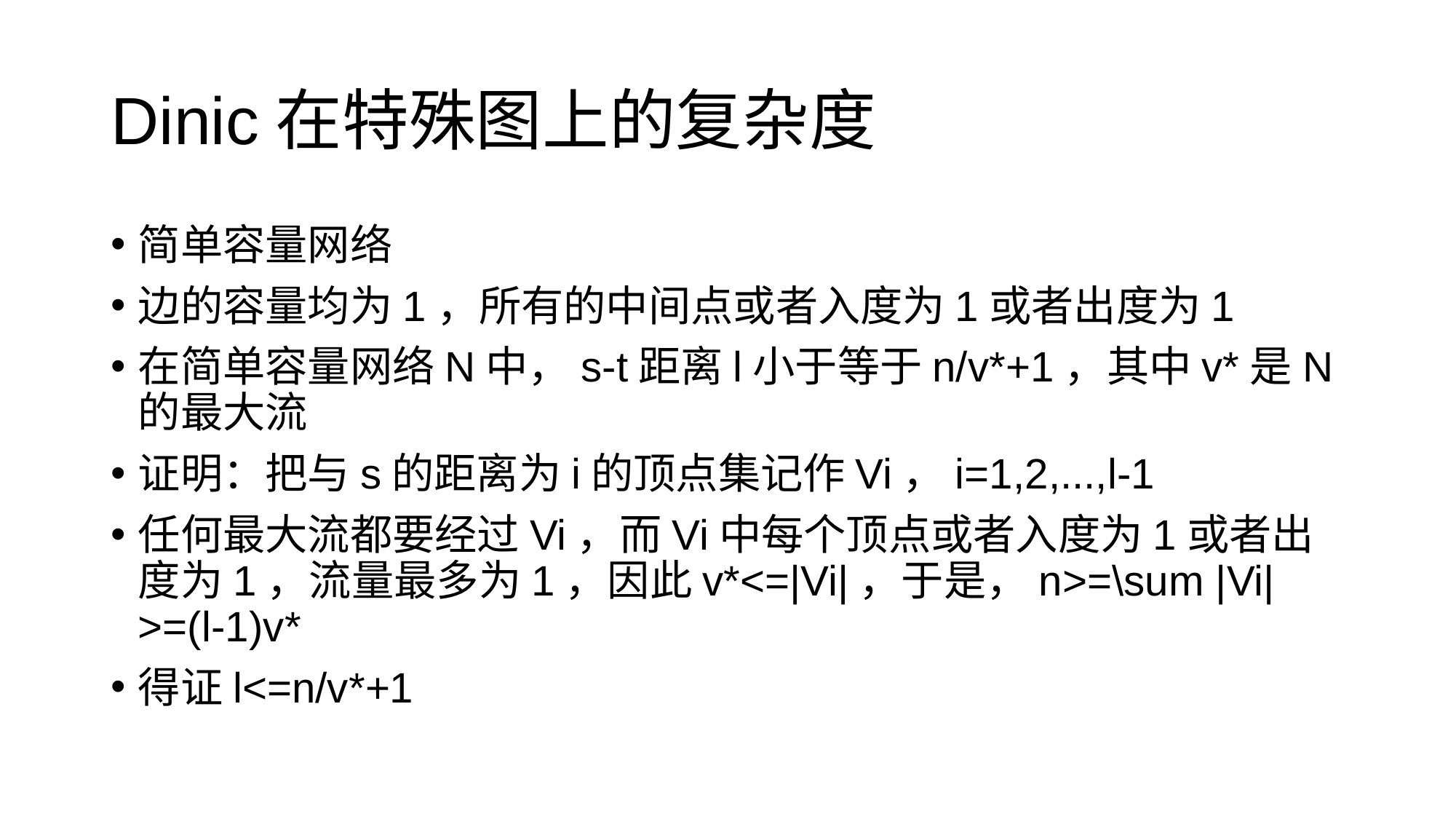

# Dinic在特殊图上的复杂度
简单容量网络
边的容量均为1，所有的中间点或者入度为1或者出度为1
在简单容量网络N中，s-t距离l小于等于n/v*+1，其中v*是N的最大流
证明：把与s的距离为i的顶点集记作Vi，i=1,2,...,l-1
任何最大流都要经过Vi，而Vi中每个顶点或者入度为1或者出度为1，流量最多为1，因此v*<=|Vi|，于是，n>=\sum |Vi|>=(l-1)v*
得证l<=n/v*+1